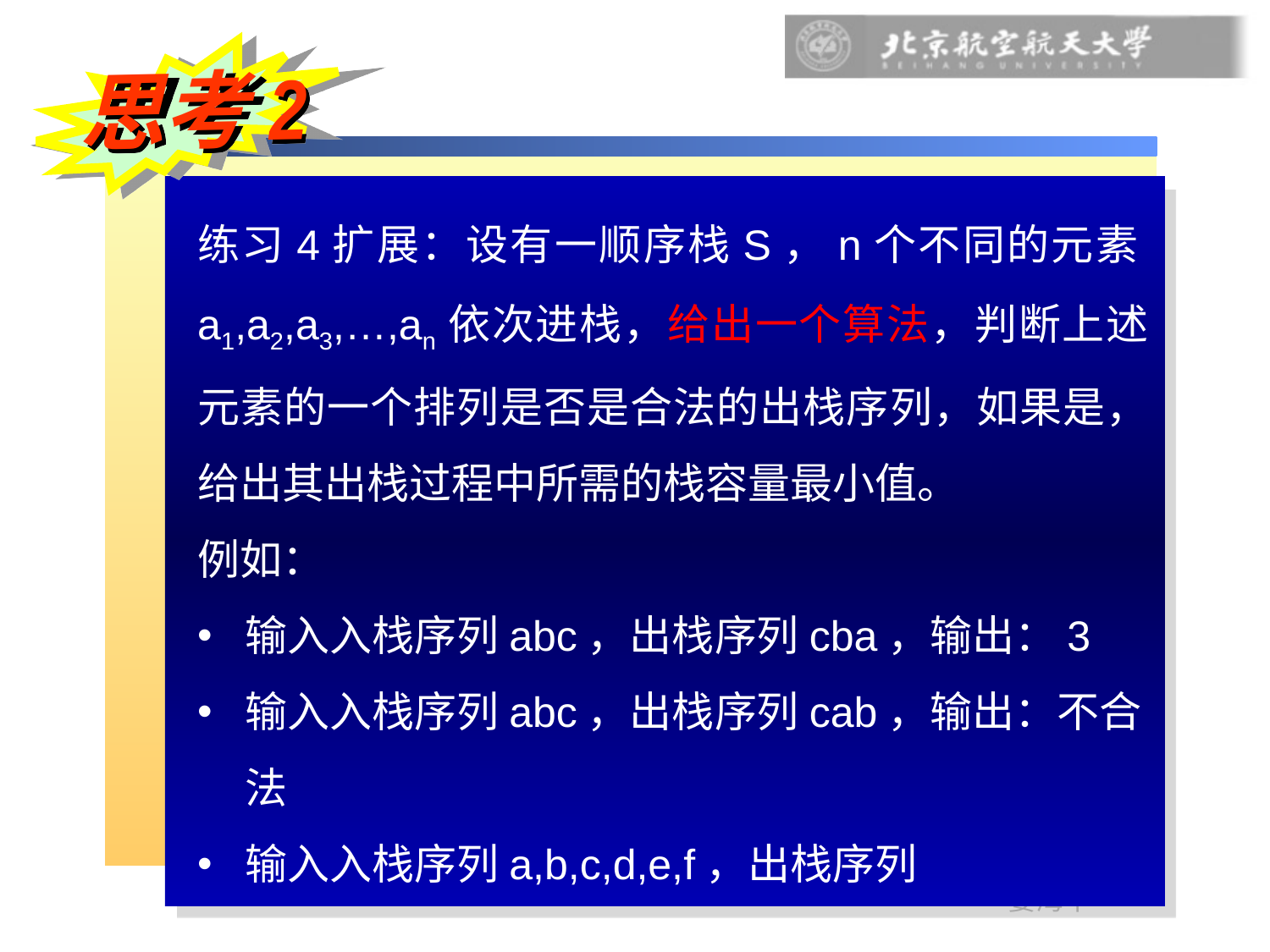

思考2

练习4扩展：设有一顺序栈S，n个不同的元素a1,a2,a3,…,an依次进栈，给出一个算法，判断上述元素的一个排列是否是合法的出栈序列，如果是，给出其出栈过程中所需的栈容量最小值。
例如：
输入入栈序列abc，出栈序列cba，输出：3
输入入栈序列abc，出栈序列cab，输出：不合法
输入入栈序列a,b,c,d,e,f，出栈序列b,d,c,f,e,a，输出：3